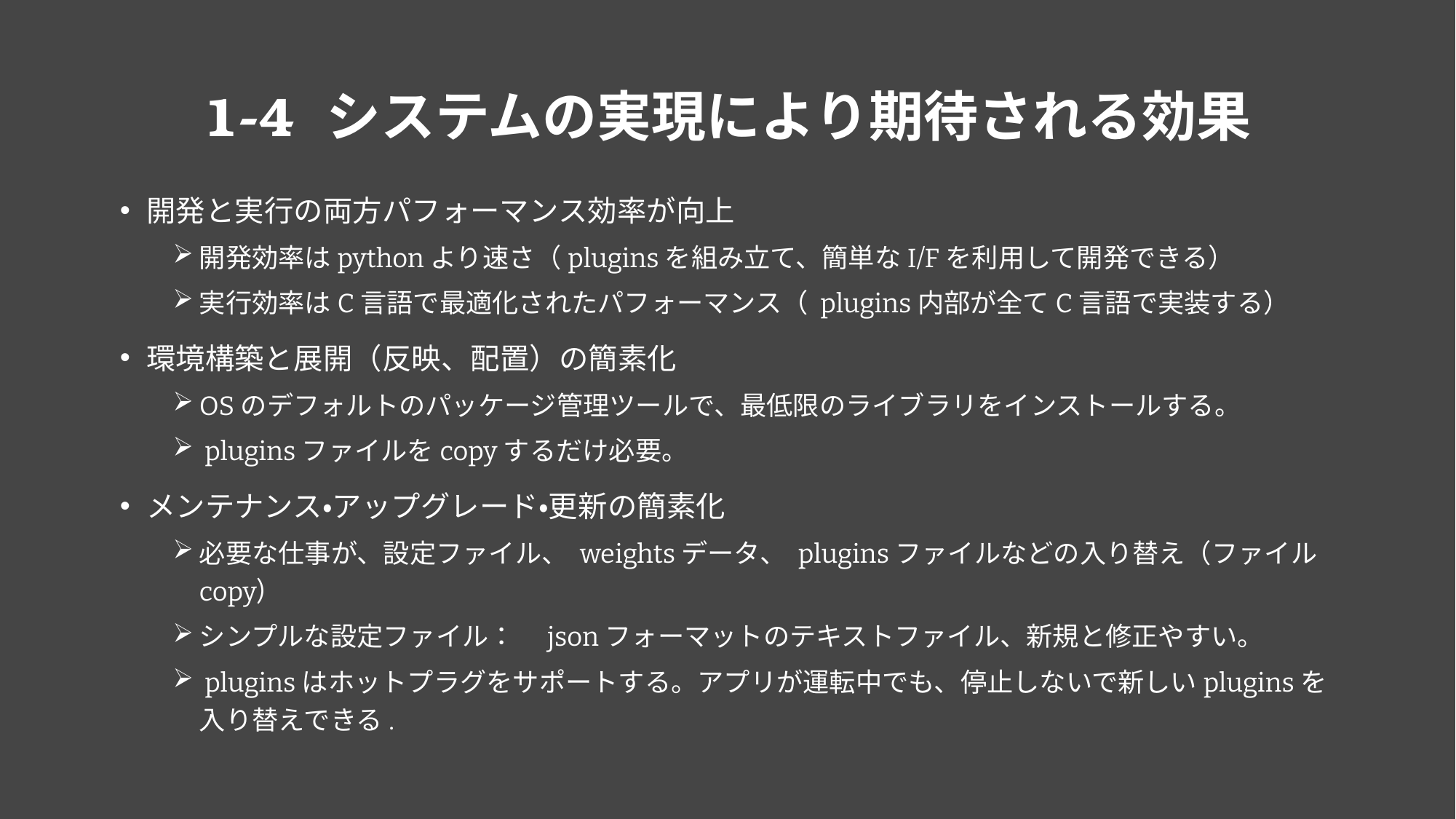

# 1-4 システムの実現により期待される効果
開発と実行の両方パフォーマンス効率が向上
開発効率はpythonより速さ（pluginsを組み立て、簡単なI/Fを利用して開発できる）
実行効率はC言語で最適化されたパフォーマンス（ plugins内部が全てC言語で実装する）
環境構築と展開（反映、配置）の簡素化
OSのデフォルトのパッケージ管理ツールで、最低限のライブラリをインストールする。
 pluginsファイルをcopyするだけ必要。
メンテナンス・アップグレード・更新の簡素化
必要な仕事が、設定ファイル、 weightsデータ、 pluginsファイルなどの入り替え（ファイルcopy)
シンプルな設定ファイル：　jsonフォーマットのテキストファイル、新規と修正やすい。
 pluginsはホットプラグをサポートする。アプリが運転中でも、停止しないで新しいpluginsを入り替えできる.